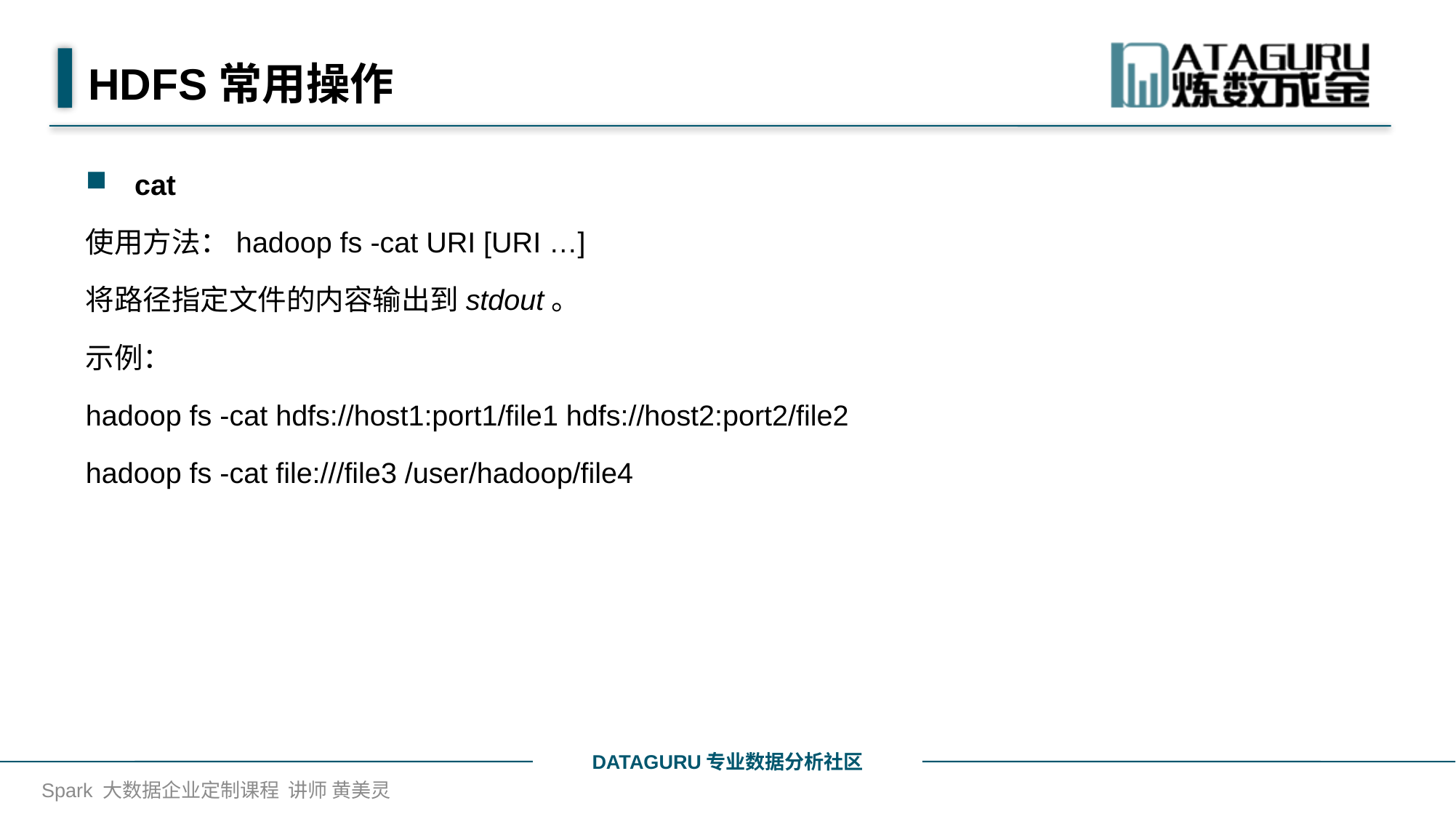

# HDFS常用操作
cat
使用方法：hadoop fs -cat URI [URI …]
将路径指定文件的内容输出到stdout。
示例：
hadoop fs -cat hdfs://host1:port1/file1 hdfs://host2:port2/file2
hadoop fs -cat file:///file3 /user/hadoop/file4